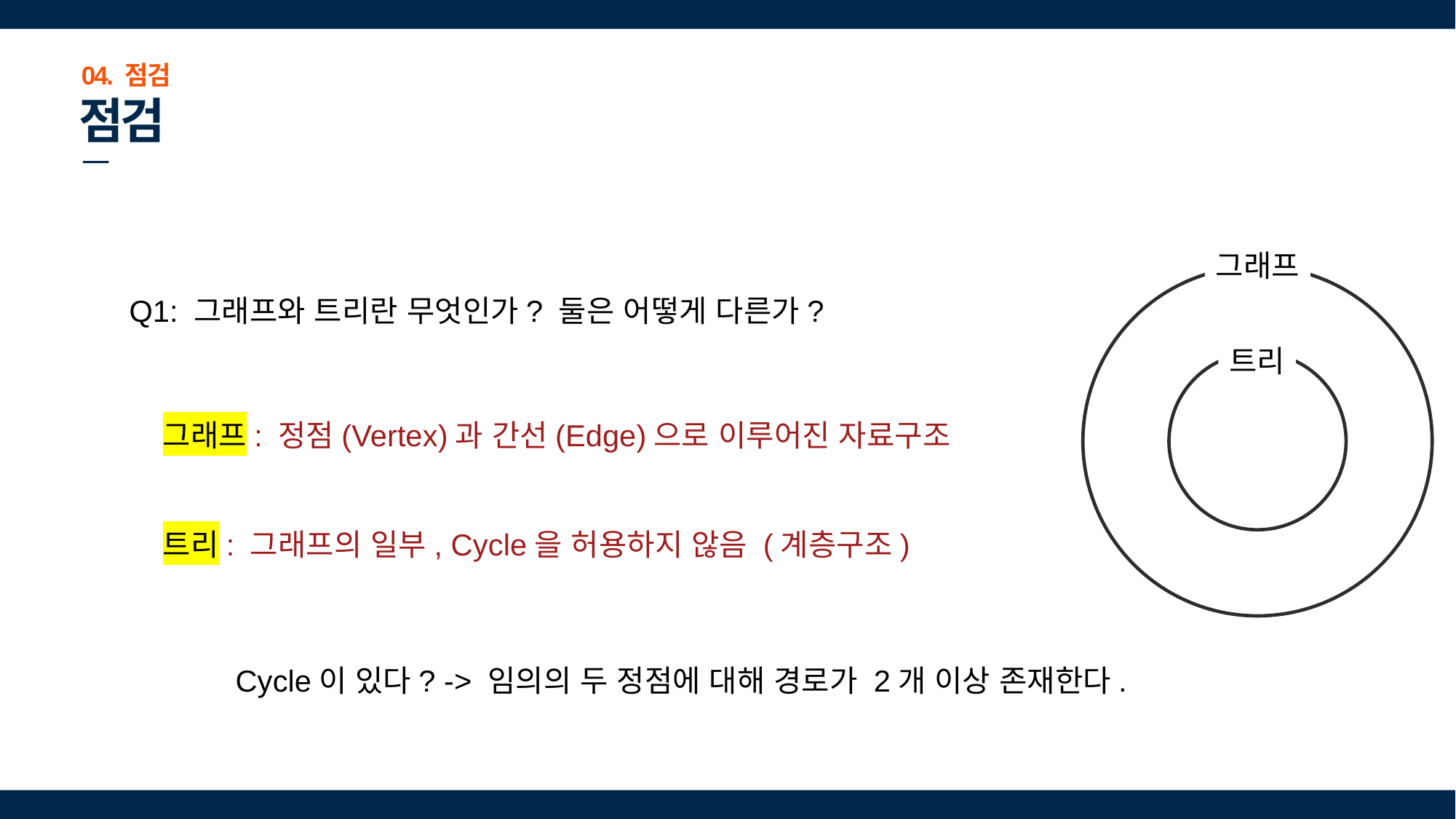

04. 점검
점검
그래프

Q1: 그래프와 트리란 무엇인가? 둘은 어떻게 다른가?
트리

그래프: 정점(Vertex)과 간선(Edge)으로 이루어진 자료구조

트리: 그래프의 일부, Cycle을 허용하지 않음 (계층구조)
Cycle이 있다? -> 임의의 두 정점에 대해 경로가 2개 이상 존재한다.